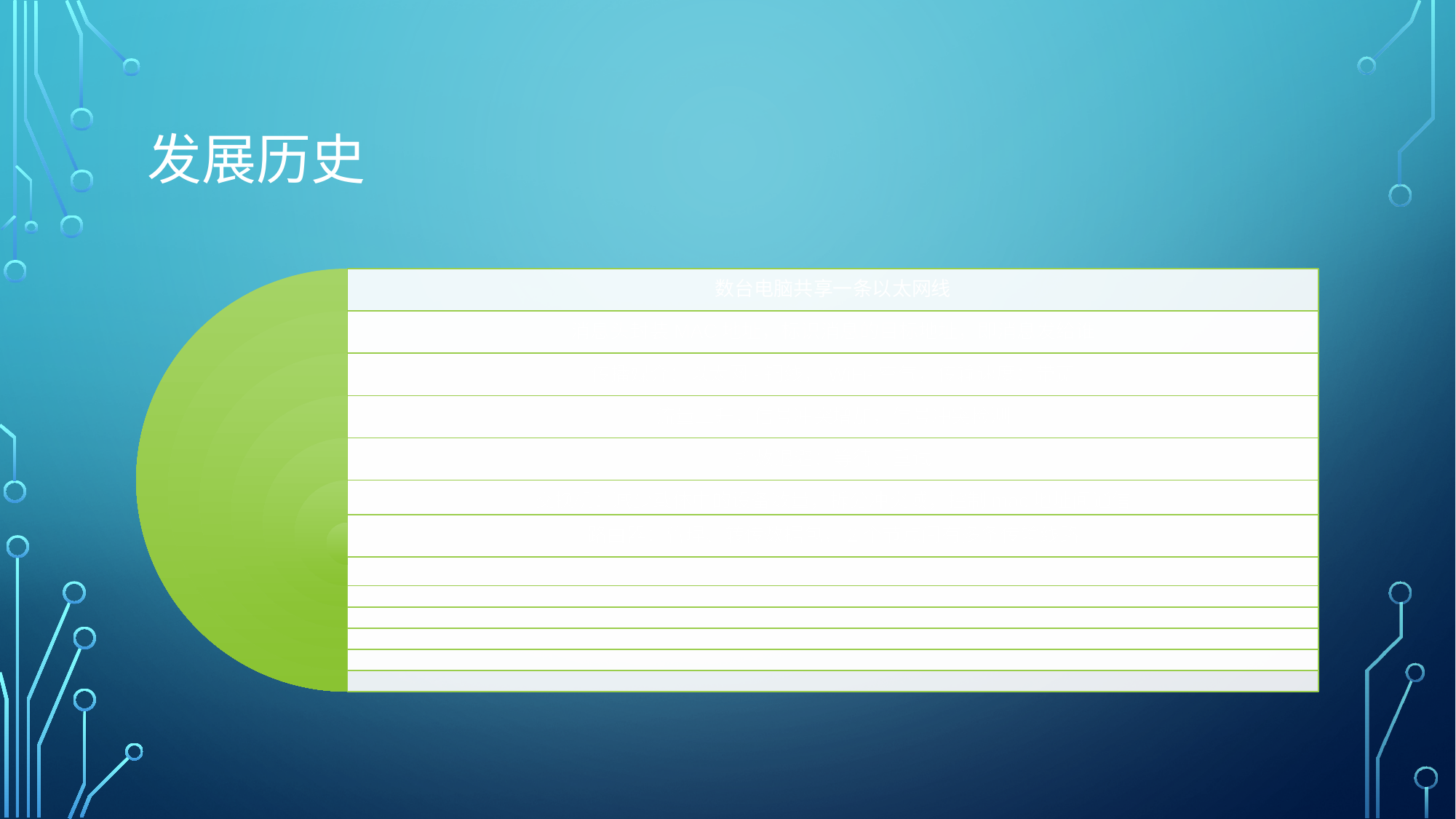

# 发展历史
数台电脑共享一条以太网线
消息头封装MAC地址，标识消息的目标地址，即消息发给谁
传播媒介：以太网-铜线，WiFi-空气，传输速度：带宽
流量上升，信号冲突增加，信号冲突检测
指数退避：等待、重试
交换机：减少载体中的设备数量，拆分冲突域，控制mac地址间通信
路由器：管理、转传数据包，2个节点间有多条传输线路